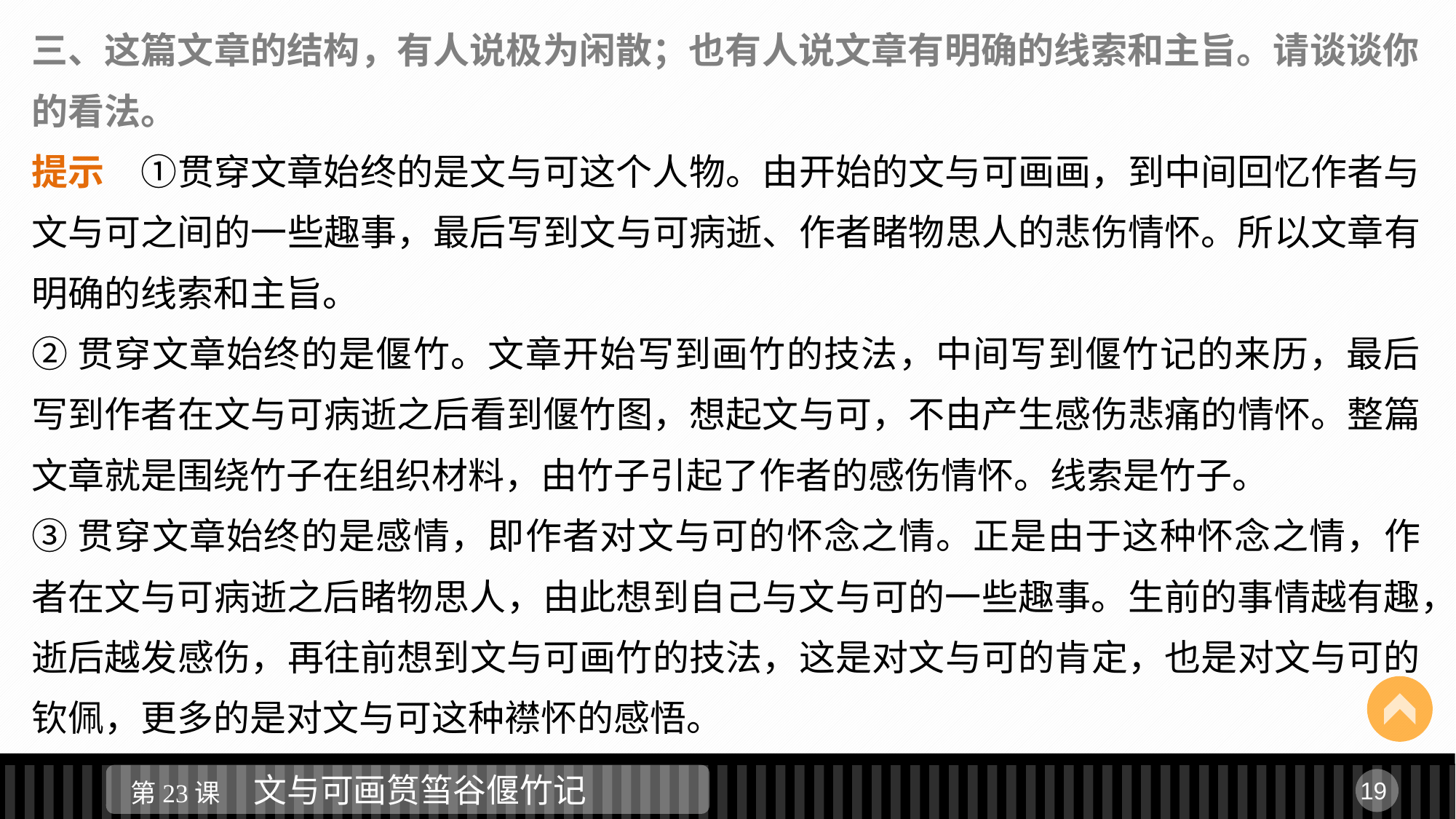

三、这篇文章的结构，有人说极为闲散；也有人说文章有明确的线索和主旨。请谈谈你的看法。
提示　①贯穿文章始终的是文与可这个人物。由开始的文与可画画，到中间回忆作者与文与可之间的一些趣事，最后写到文与可病逝、作者睹物思人的悲伤情怀。所以文章有明确的线索和主旨。
②贯穿文章始终的是偃竹。文章开始写到画竹的技法，中间写到偃竹记的来历，最后写到作者在文与可病逝之后看到偃竹图，想起文与可，不由产生感伤悲痛的情怀。整篇文章就是围绕竹子在组织材料，由竹子引起了作者的感伤情怀。线索是竹子。
③贯穿文章始终的是感情，即作者对文与可的怀念之情。正是由于这种怀念之情，作者在文与可病逝之后睹物思人，由此想到自己与文与可的一些趣事。生前的事情越有趣，逝后越发感伤，再往前想到文与可画竹的技法，这是对文与可的肯定，也是对文与可的钦佩，更多的是对文与可这种襟怀的感悟。